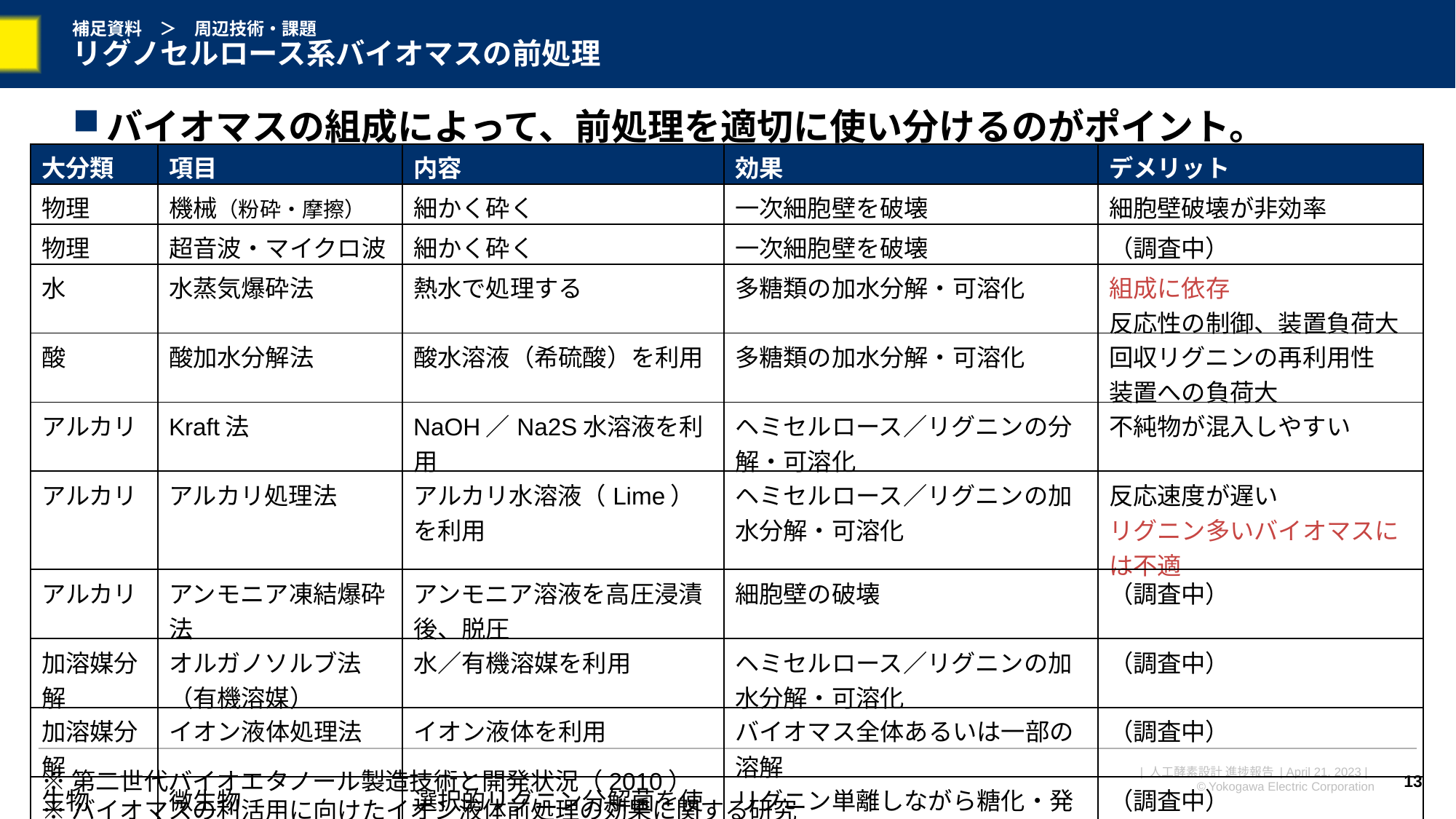

# 補足資料　＞　周辺技術・課題 リグノセルロース系バイオマスの前処理
バイオマスの組成によって、前処理を適切に使い分けるのがポイント。
| 大分類 | 項目 | 内容 | 効果 | デメリット |
| --- | --- | --- | --- | --- |
| 物理 | 機械（粉砕・摩擦） | 細かく砕く | 一次細胞壁を破壊 | 細胞壁破壊が非効率 |
| 物理 | 超音波・マイクロ波 | 細かく砕く | 一次細胞壁を破壊 | （調査中） |
| 水 | 水蒸気爆砕法 | 熱水で処理する | 多糖類の加水分解・可溶化 | 組成に依存 反応性の制御、装置負荷大 |
| 酸 | 酸加水分解法 | 酸水溶液（希硫酸）を利用 | 多糖類の加水分解・可溶化 | 回収リグニンの再利用性 装置への負荷大 |
| アルカリ | Kraft法 | NaOH／Na2S水溶液を利用 | ヘミセルロース／リグニンの分解・可溶化 | 不純物が混入しやすい |
| アルカリ | アルカリ処理法 | アルカリ水溶液（Lime）を利用 | ヘミセルロース／リグニンの加水分解・可溶化 | 反応速度が遅い リグニン多いバイオマスには不適 |
| アルカリ | アンモニア凍結爆砕法 | アンモニア溶液を高圧浸漬後、脱圧 | 細胞壁の破壊 | （調査中） |
| 加溶媒分解 | オルガノソルブ法（有機溶媒） | 水／有機溶媒を利用 | ヘミセルロース／リグニンの加水分解・可溶化 | （調査中） |
| 加溶媒分解 | イオン液体処理法 | イオン液体を利用 | バイオマス全体あるいは一部の溶解 | （調査中） |
| 生物 | 微生物 | 選択的リグニン分解菌を使用 | リグニン単離しながら糖化・発酵 | （調査中） |
13
※第二世代バイオエタノール製造技術と開発状況（2010）
※バイオマスの利活用に向けたイオン液体前処理の効果に関する研究（2014）